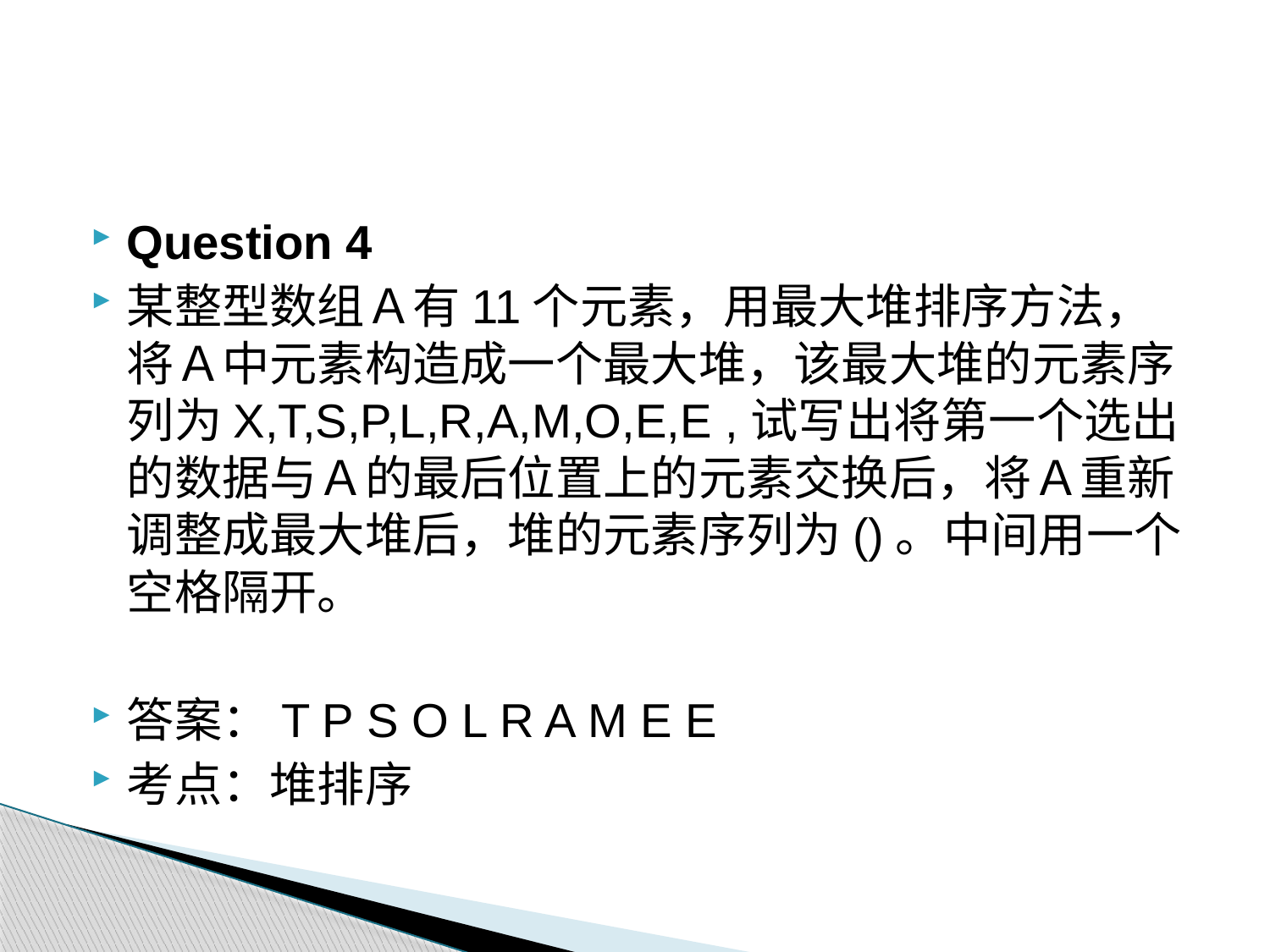

#
Question 4
某整型数组Ａ有11个元素，用最大堆排序方法，将Ａ中元素构造成一个最大堆，该最大堆的元素序列为X,T,S,P,L,R,A,M,O,E,E ,试写出将第一个选出的数据与Ａ的最后位置上的元素交换后，将Ａ重新调整成最大堆后，堆的元素序列为()。中间用一个空格隔开。

答案：T P S O L R A M E E
考点：堆排序